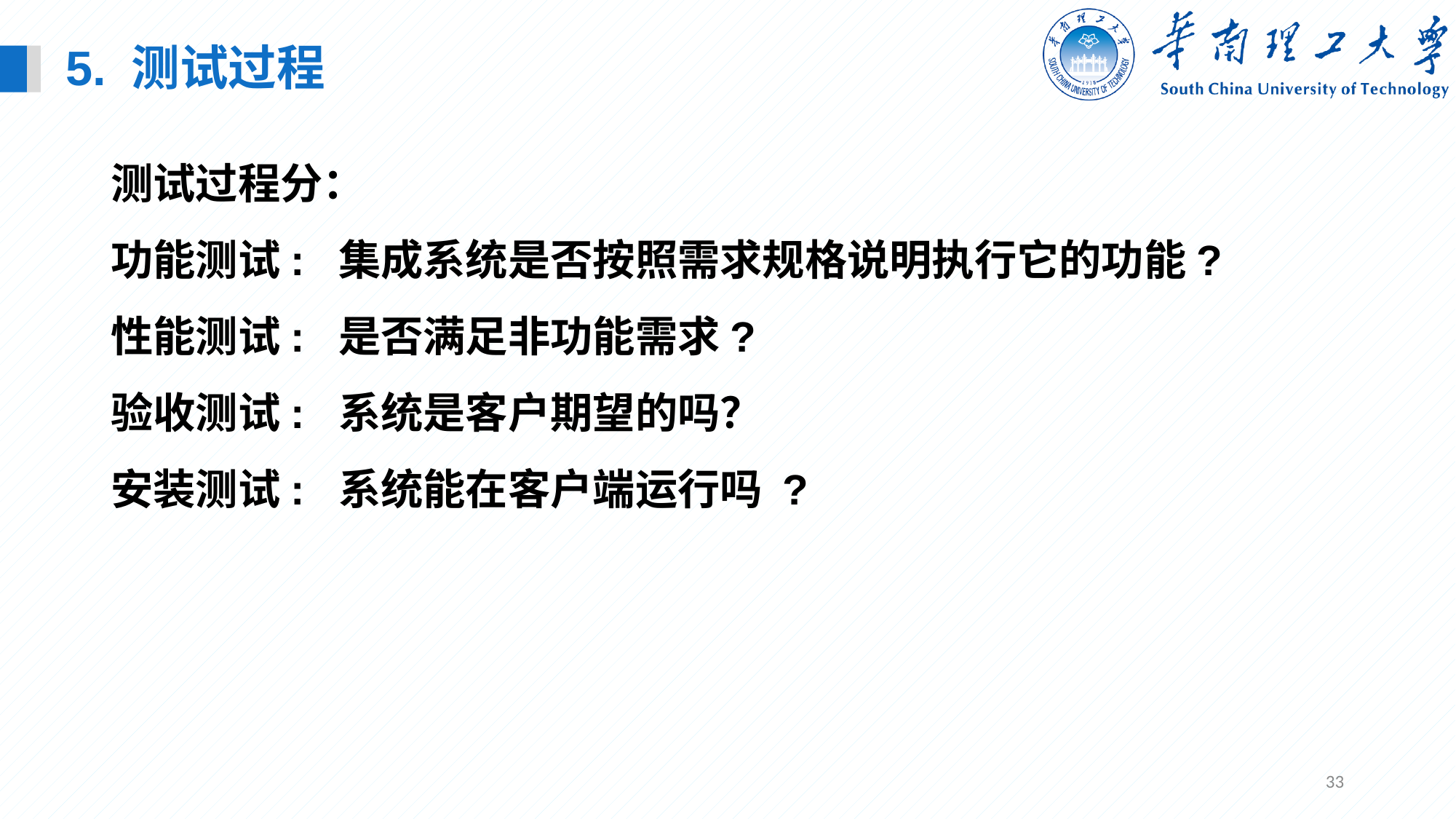

5. 测试过程
测试过程分：
功能测试:  集成系统是否按照需求规格说明执行它的功能?
性能测试:  是否满足非功能需求?
验收测试:  系统是客户期望的吗？
安装测试:  系统能在客户端运行吗 ?

33